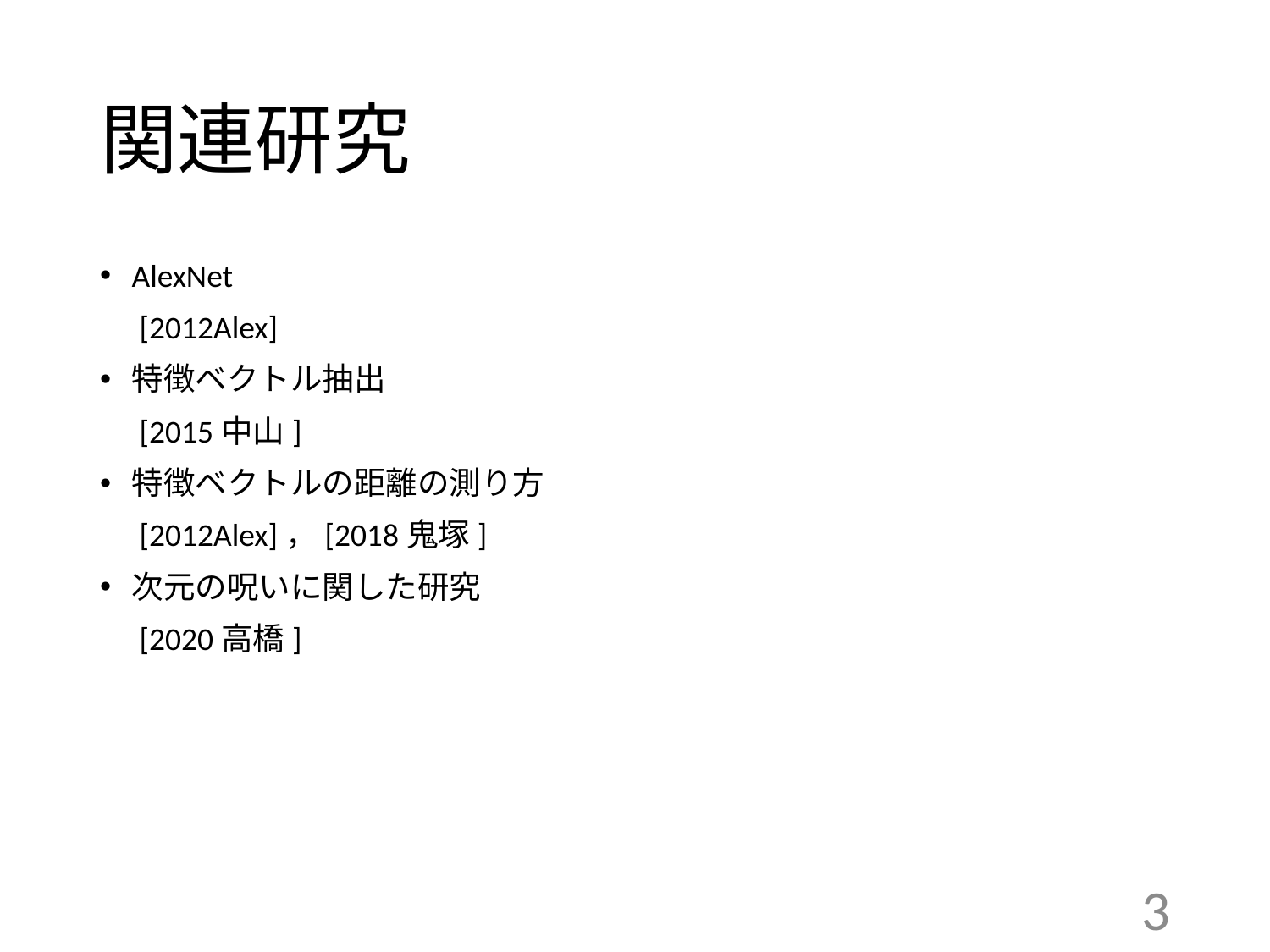

# 関連研究
AlexNet
　[2012Alex]
特徴ベクトル抽出
　[2015中山]
特徴ベクトルの距離の測り方
　[2012Alex]，[2018鬼塚]
次元の呪いに関した研究
　[2020高橋]

3